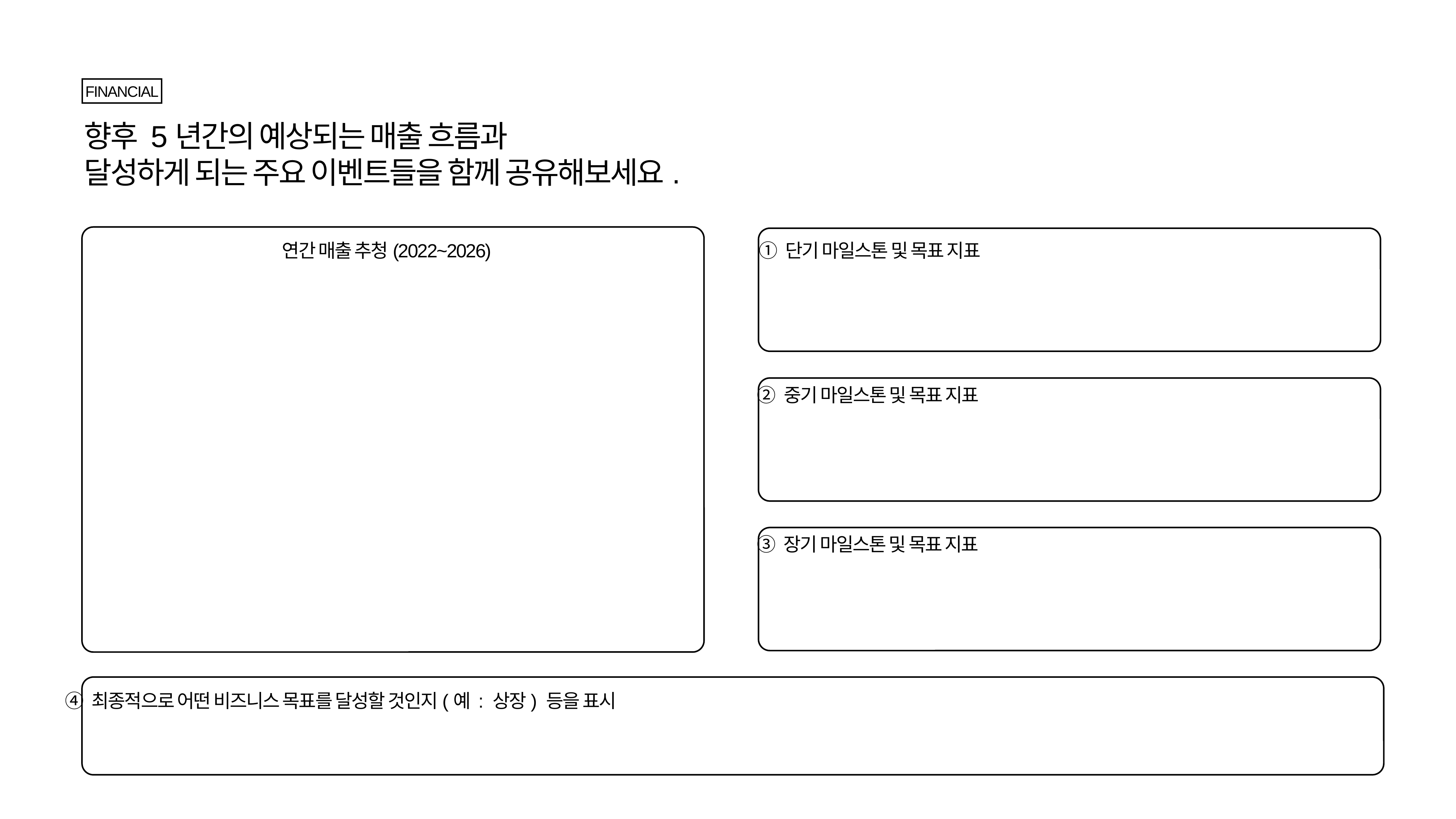

FINANCIAL
향후 5년간의 예상되는 매출 흐름과
달성하게 되는 주요 이벤트들을 함께 공유해보세요.

연간 매출 추청(2022~2026)
① 단기 마일스톤 및 목표 지표

② 중기 마일스톤 및 목표 지표

③ 장기 마일스톤 및 목표 지표

④ 최종적으로 어떤 비즈니스 목표를 달성할 것인지(예 : 상장) 등을 표시